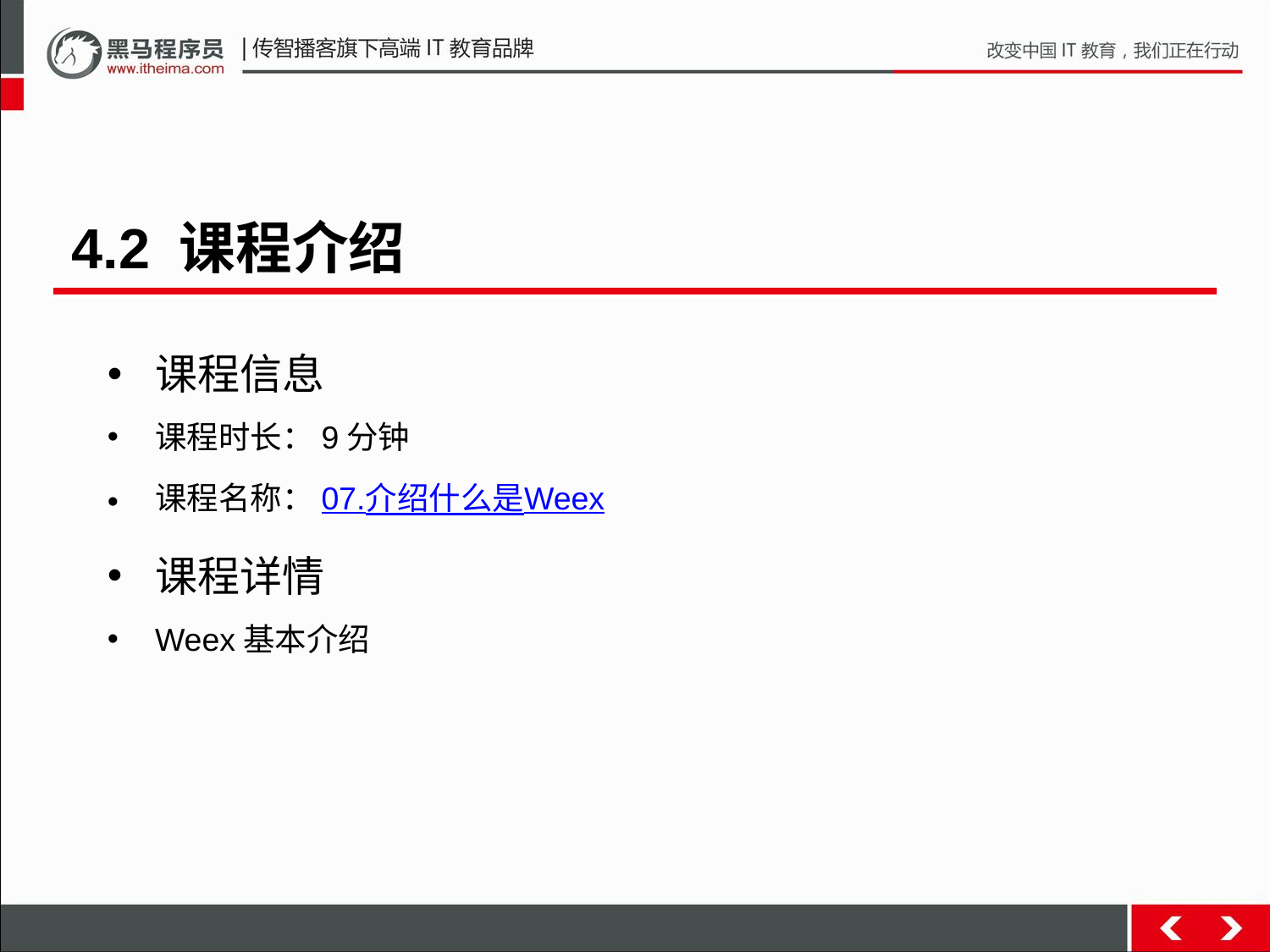

4.2 课程介绍
课程信息
课程时长：9分钟
课程名称：07.介绍什么是Weex
课程详情
Weex基本介绍